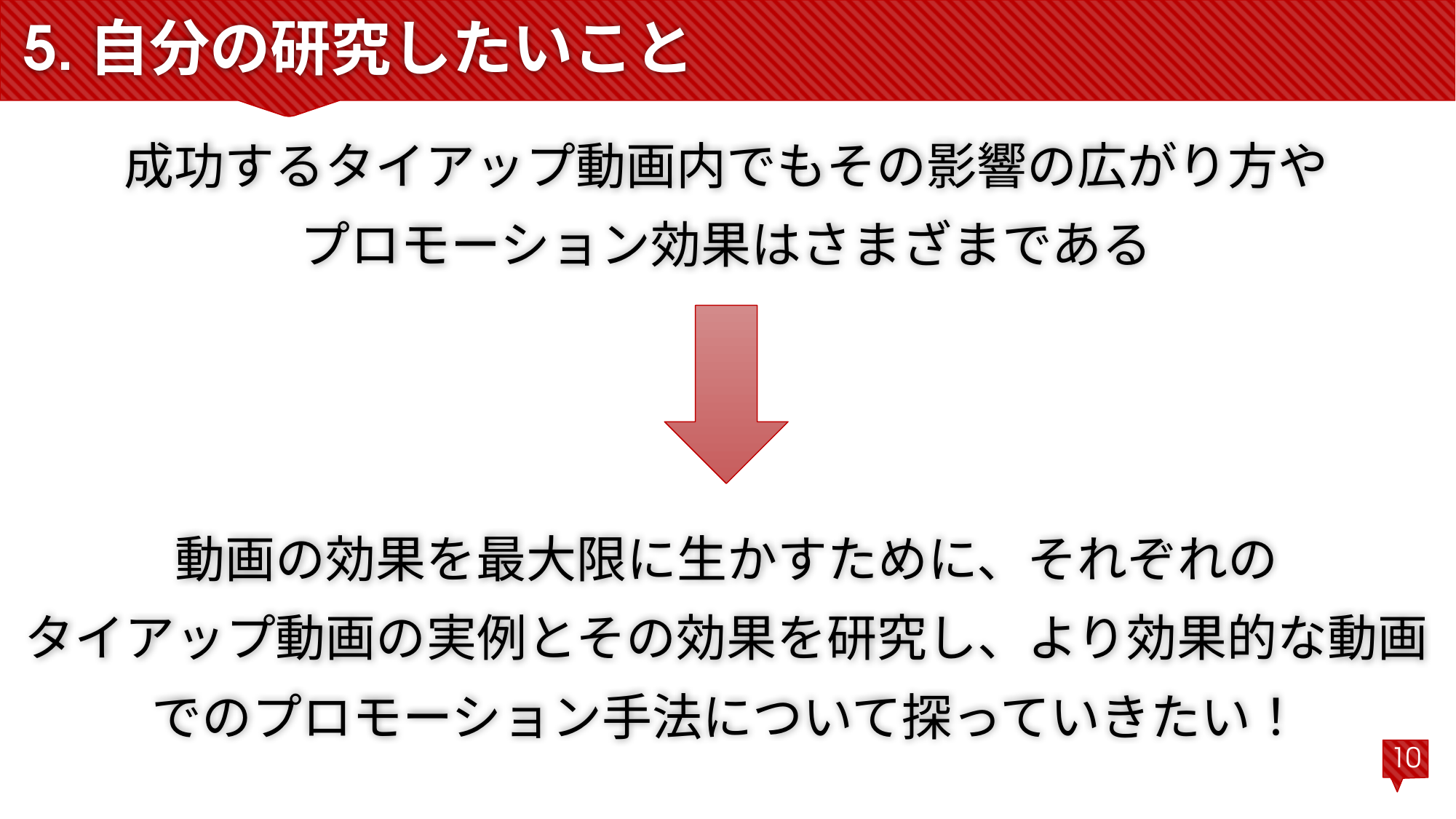

# 5.自分の研究したいこと
成功するタイアップ動画内でもその影響の広がり方や
プロモーション効果はさまざまである

動画の効果を最大限に生かすために、それぞれの
タイアップ動画の実例とその効果を研究し、より効果的な動画
でのプロモーション手法について探っていきたい！